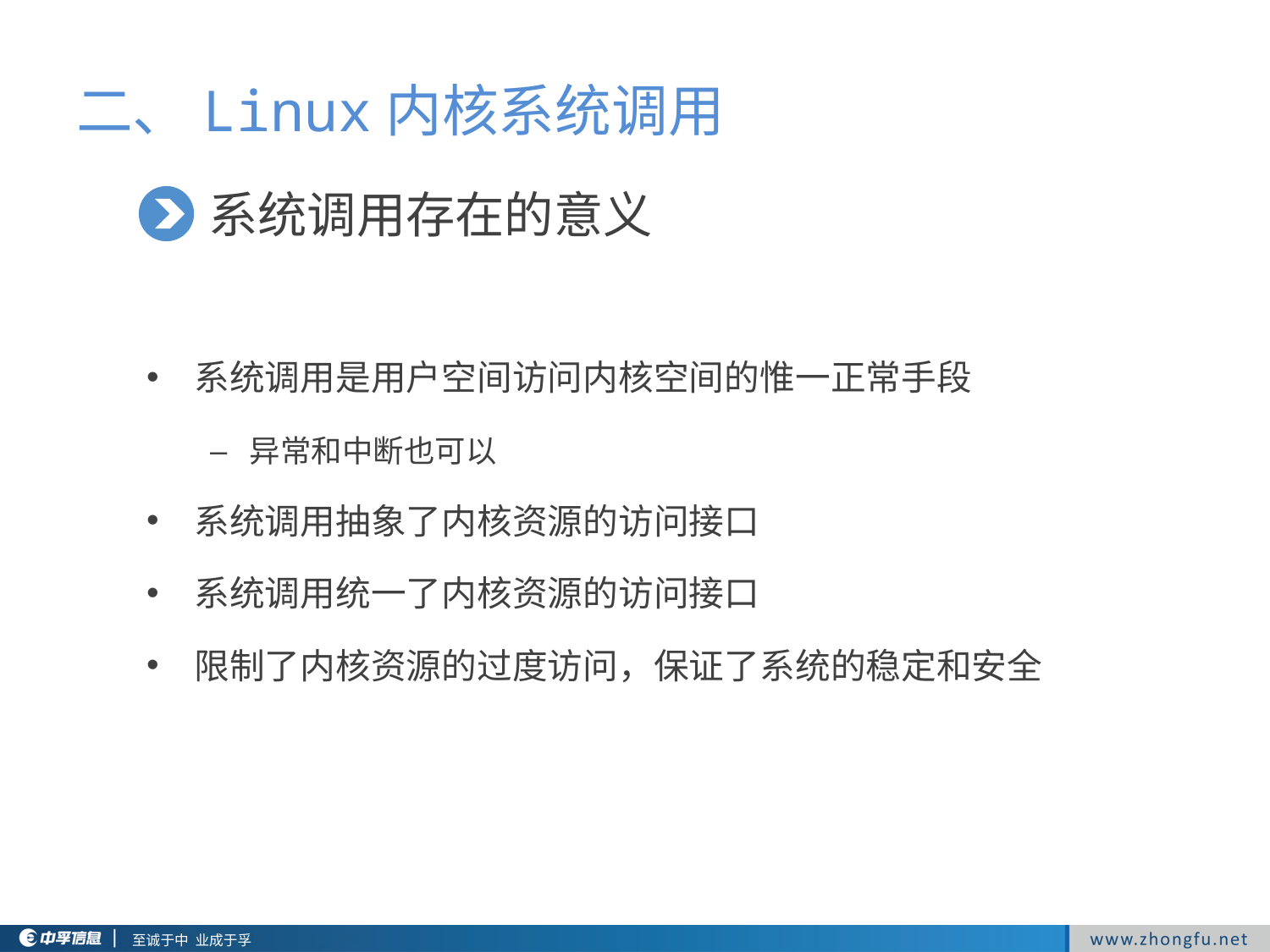

二、Linux内核系统调用
系统调用存在的意义

系统调用是用户空间访问内核空间的惟一正常手段
异常和中断也可以
系统调用抽象了内核资源的访问接口
系统调用统一了内核资源的访问接口
限制了内核资源的过度访问，保证了系统的稳定和安全